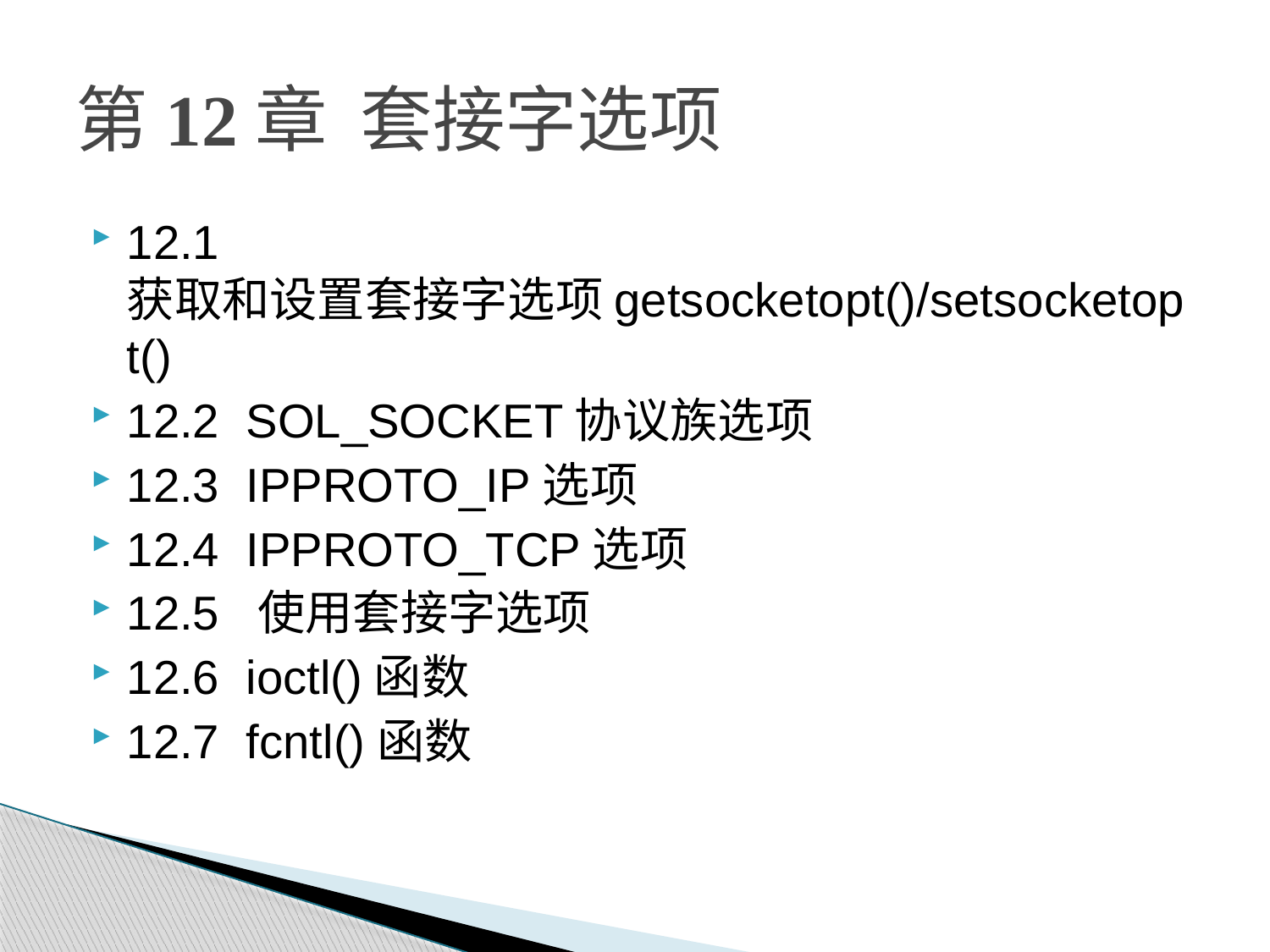

# 第12章  套接字选项
12.1  获取和设置套接字选项getsocketopt()/setsocketopt()
12.2  SOL_SOCKET协议族选项
12.3  IPPROTO_IP选项
12.4  IPPROTO_TCP选项
12.5  使用套接字选项
12.6  ioctl()函数
12.7  fcntl()函数